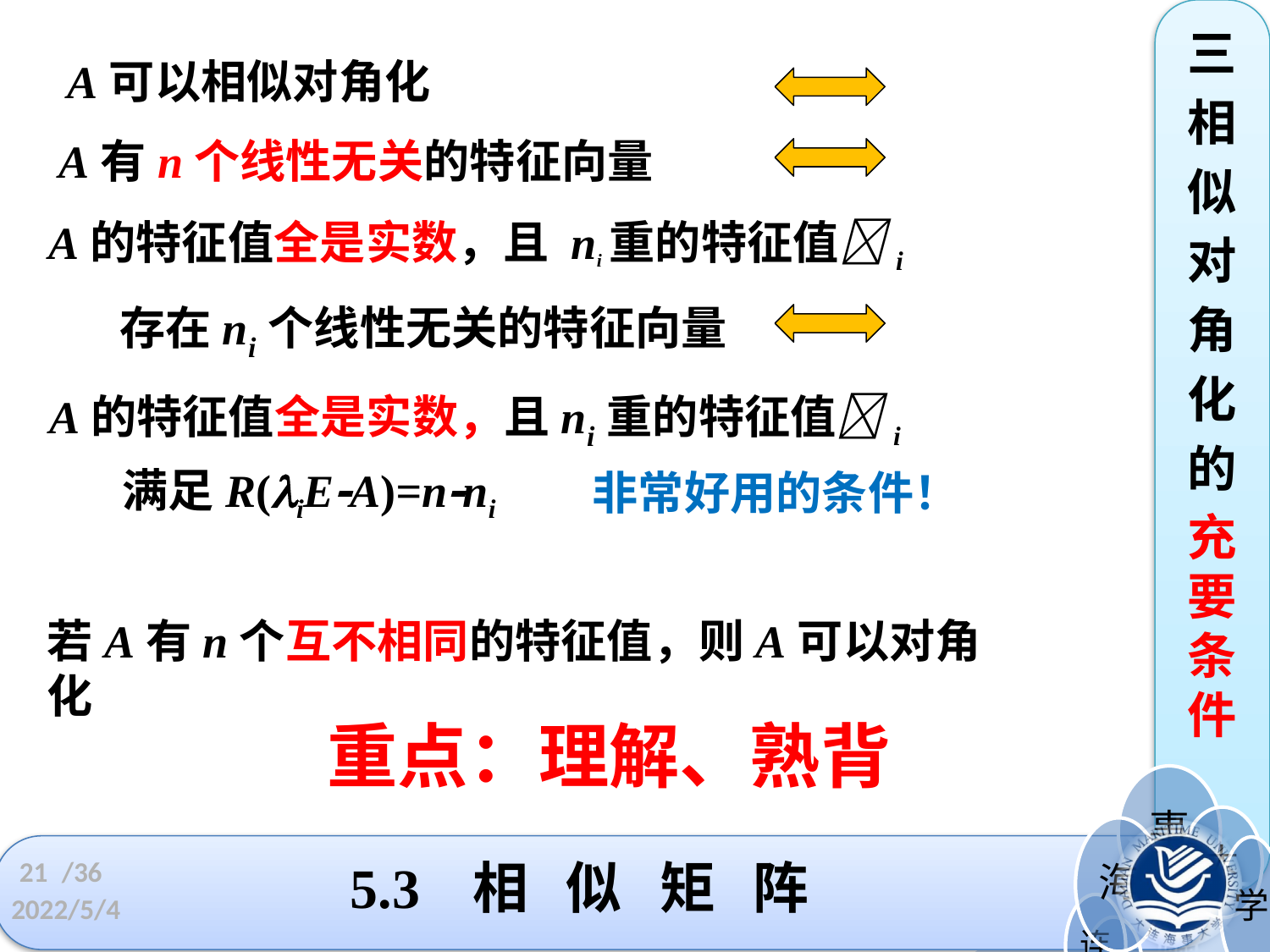

三
相
似
对
角
化
的
充要条件
A可以相似对角化

 A有n个线性无关的特征向量

 A的特征值全是实数，且 ni重的特征值λi
存在ni个线性无关的特征向量

 A的特征值全是实数，且ni重的特征值λi
满足R(λiE−A)=n−ni
非常好用的条件！
若A有n个互不相同的特征值，则A可以对角化
重点：理解、熟背
5.3   相   似   矩   阵
21
/36
2022/5/4